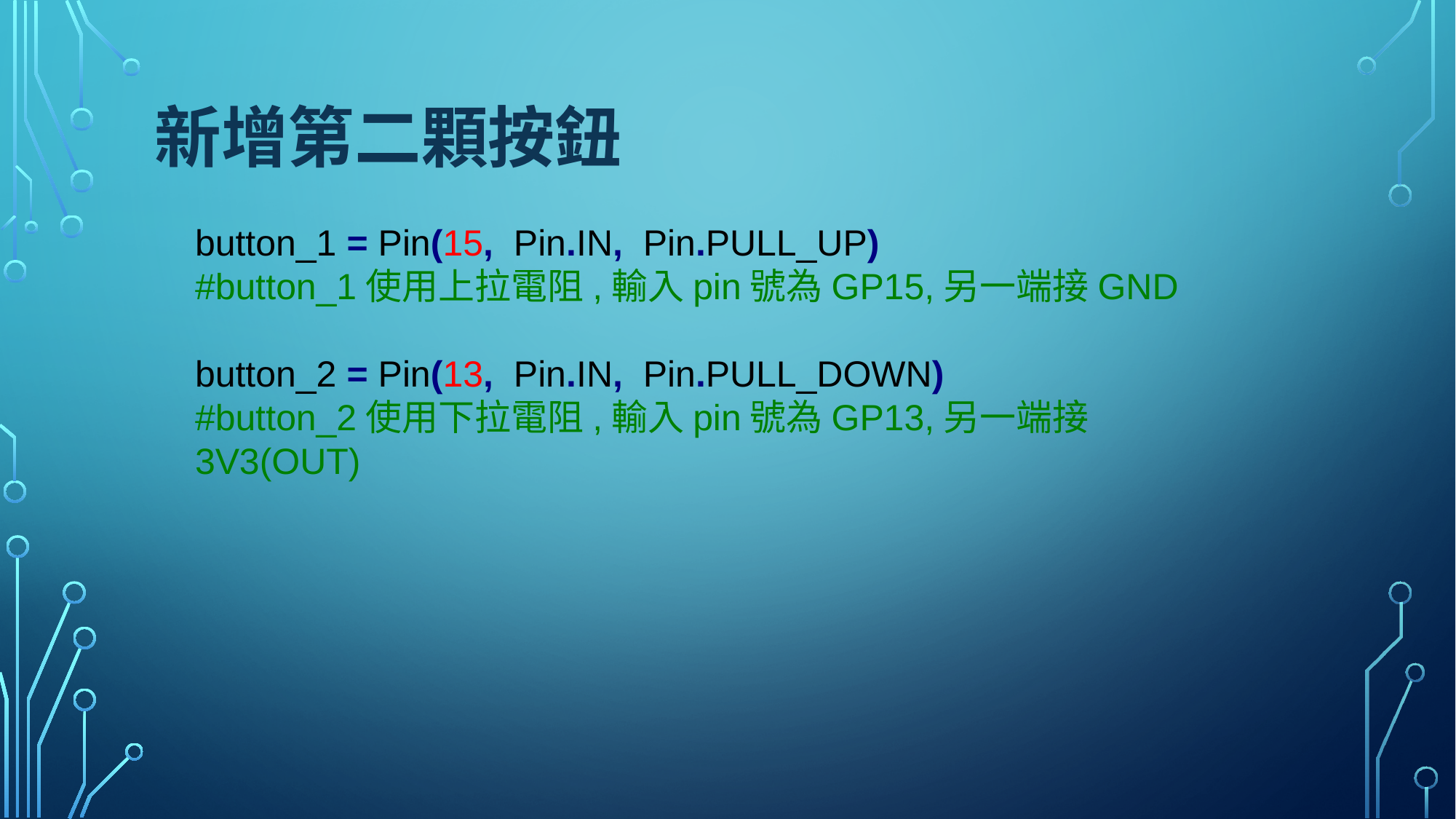

# 新增第二顆按鈕
button_1 = Pin(15,  Pin.IN,  Pin.PULL_UP)
#button_1使用上拉電阻,輸入pin號為GP15,另一端接GND

button_2 = Pin(13,  Pin.IN,  Pin.PULL_DOWN)
#button_2使用下拉電阻,輸入pin號為GP13,另一端接3V3(OUT)